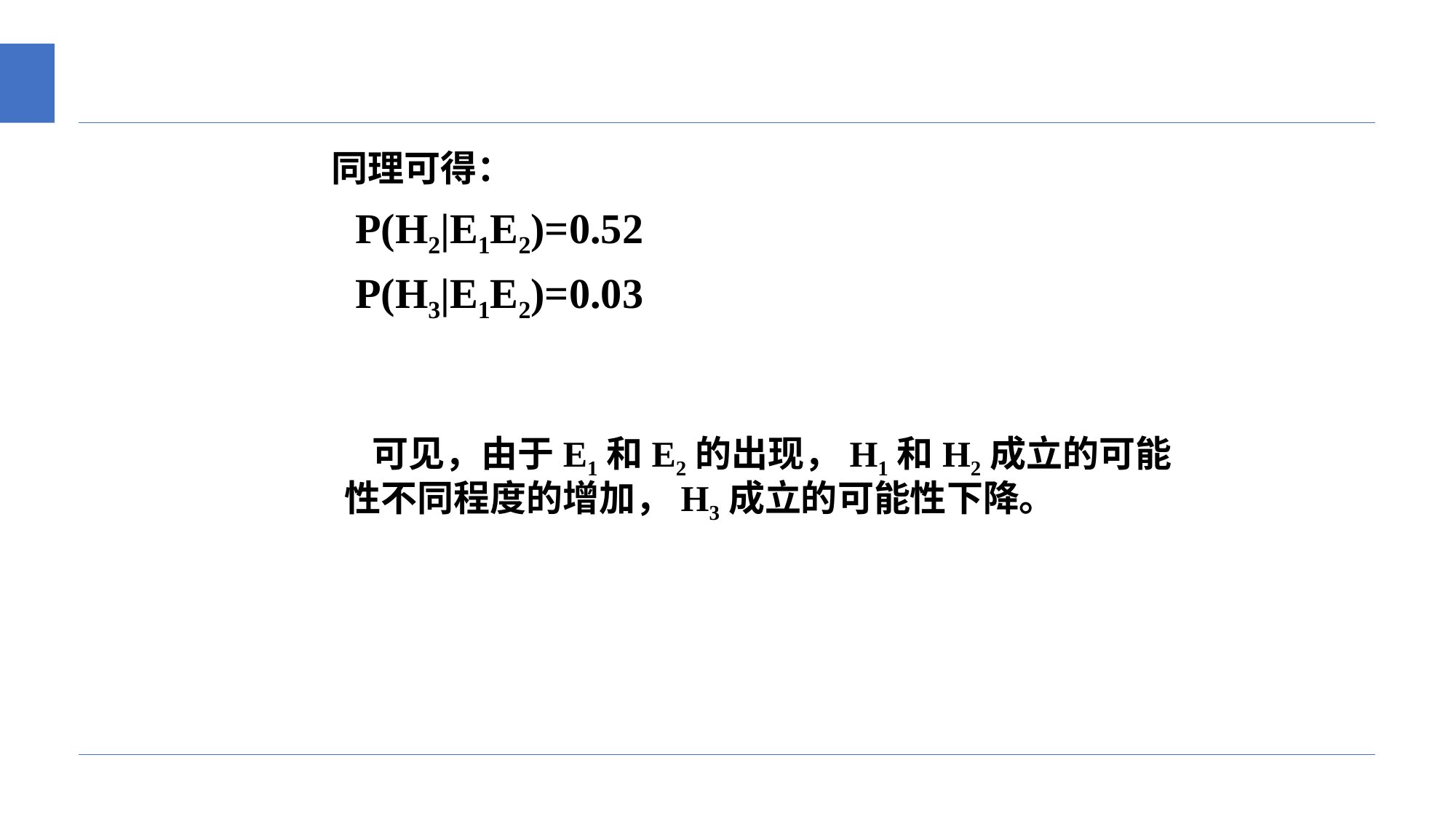

同理可得：
 P(H2|E1E2)=0.52
 P(H3|E1E2)=0.03

         可见，由于E1和E2的出现，H1和H2成立的可能性不同程度的增加，H3成立的可能性下降。